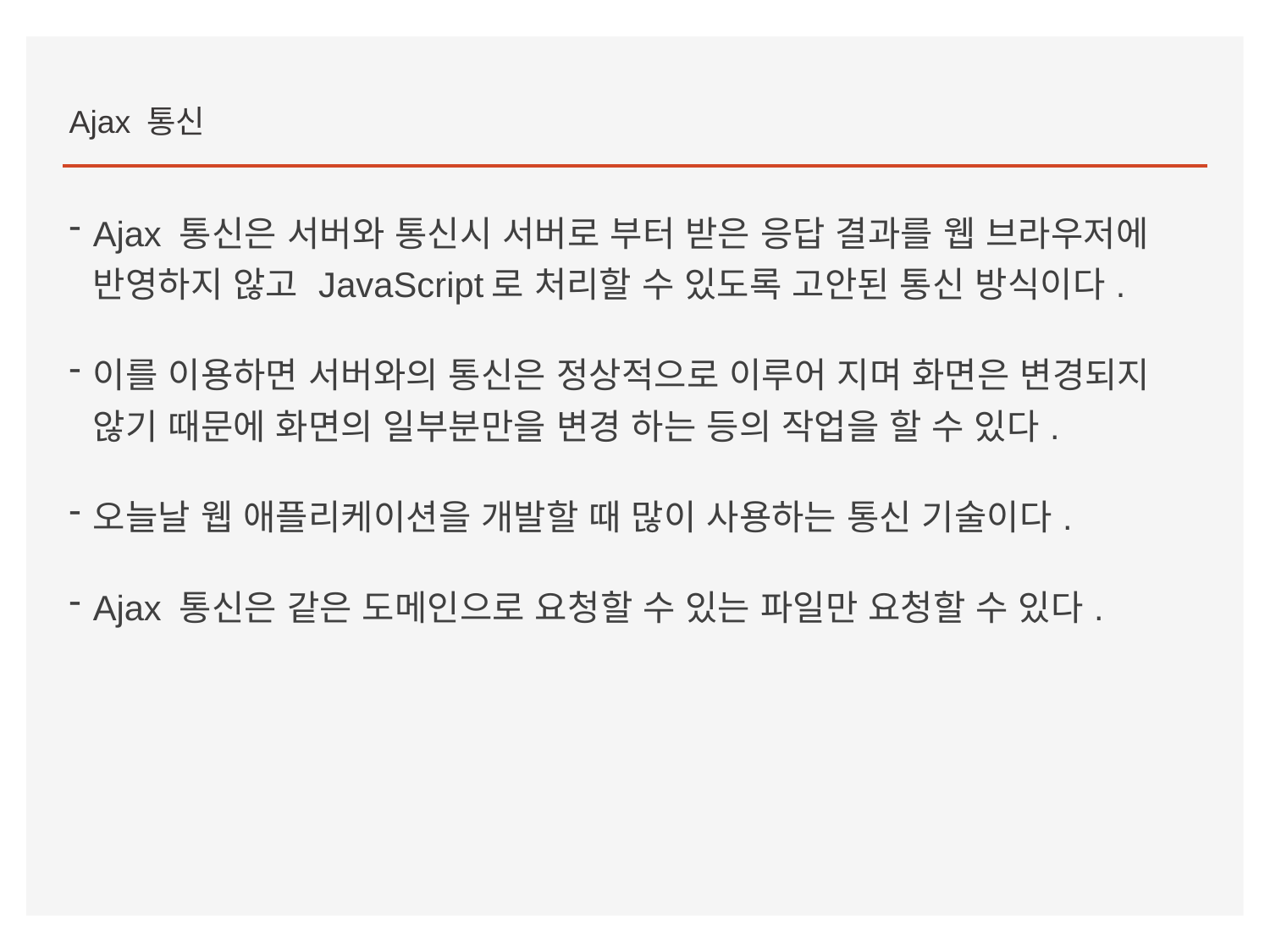

Ajax 통신
Ajax 통신은 서버와 통신시 서버로 부터 받은 응답 결과를 웹 브라우저에 반영하지 않고 JavaScript로 처리할 수 있도록 고안된 통신 방식이다.
이를 이용하면 서버와의 통신은 정상적으로 이루어 지며 화면은 변경되지 않기 때문에 화면의 일부분만을 변경 하는 등의 작업을 할 수 있다.
오늘날 웹 애플리케이션을 개발할 때 많이 사용하는 통신 기술이다.
Ajax 통신은 같은 도메인으로 요청할 수 있는 파일만 요청할 수 있다.